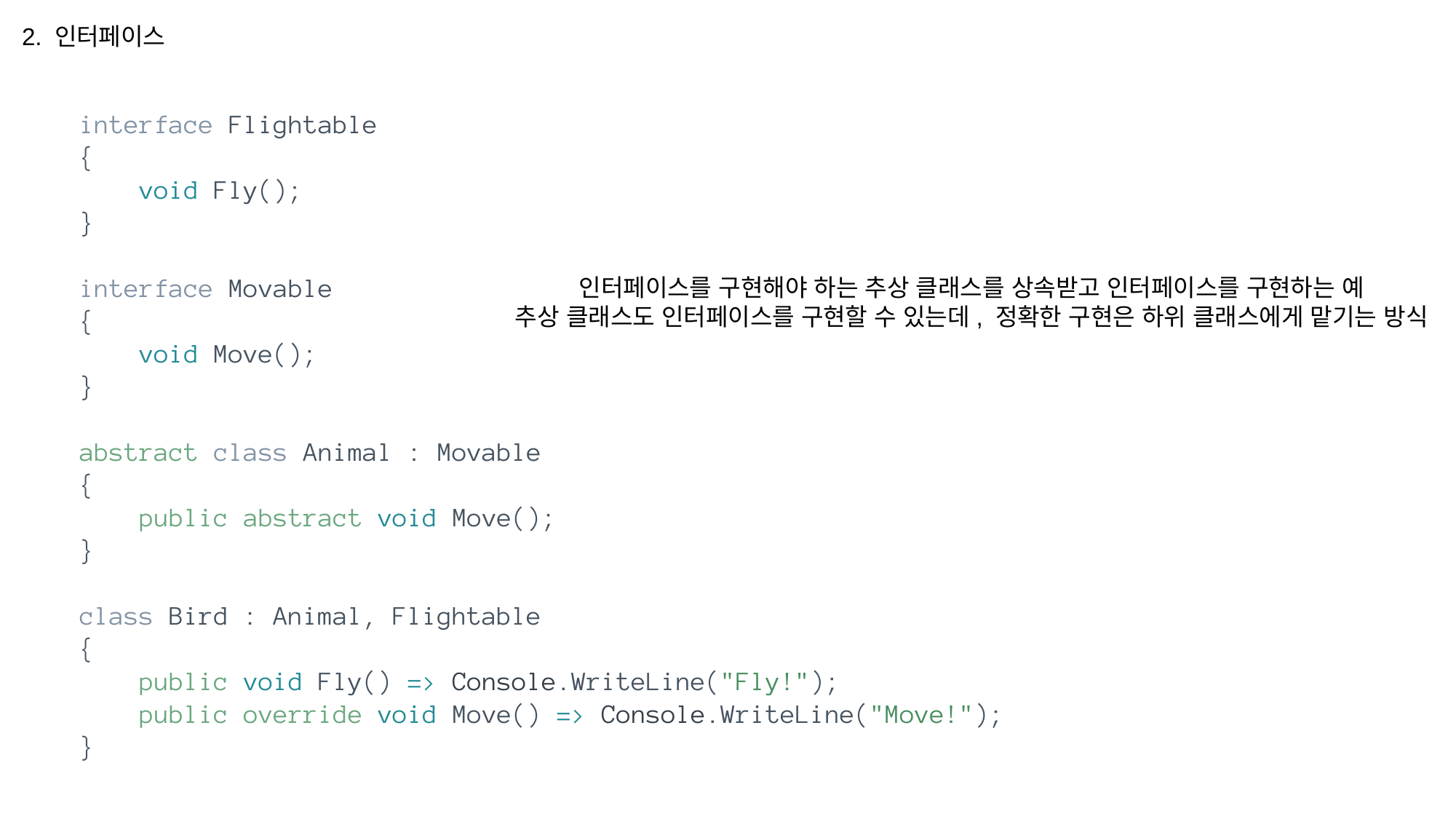

2. 인터페이스
interface Flightable
{
    void Fly();
}
interface Movable
{
    void Move();
}
abstract class Animal : Movable
{
    public abstract void Move();
}
class Bird : Animal, Flightable
{
    public void Fly() => Console.WriteLine("Fly!");
    public override void Move() => Console.WriteLine("Move!");
}
인터페이스를 구현해야 하는 추상 클래스를 상속받고 인터페이스를 구현하는 예
추상 클래스도 인터페이스를 구현할 수 있는데, 정확한 구현은 하위 클래스에게 맡기는 방식